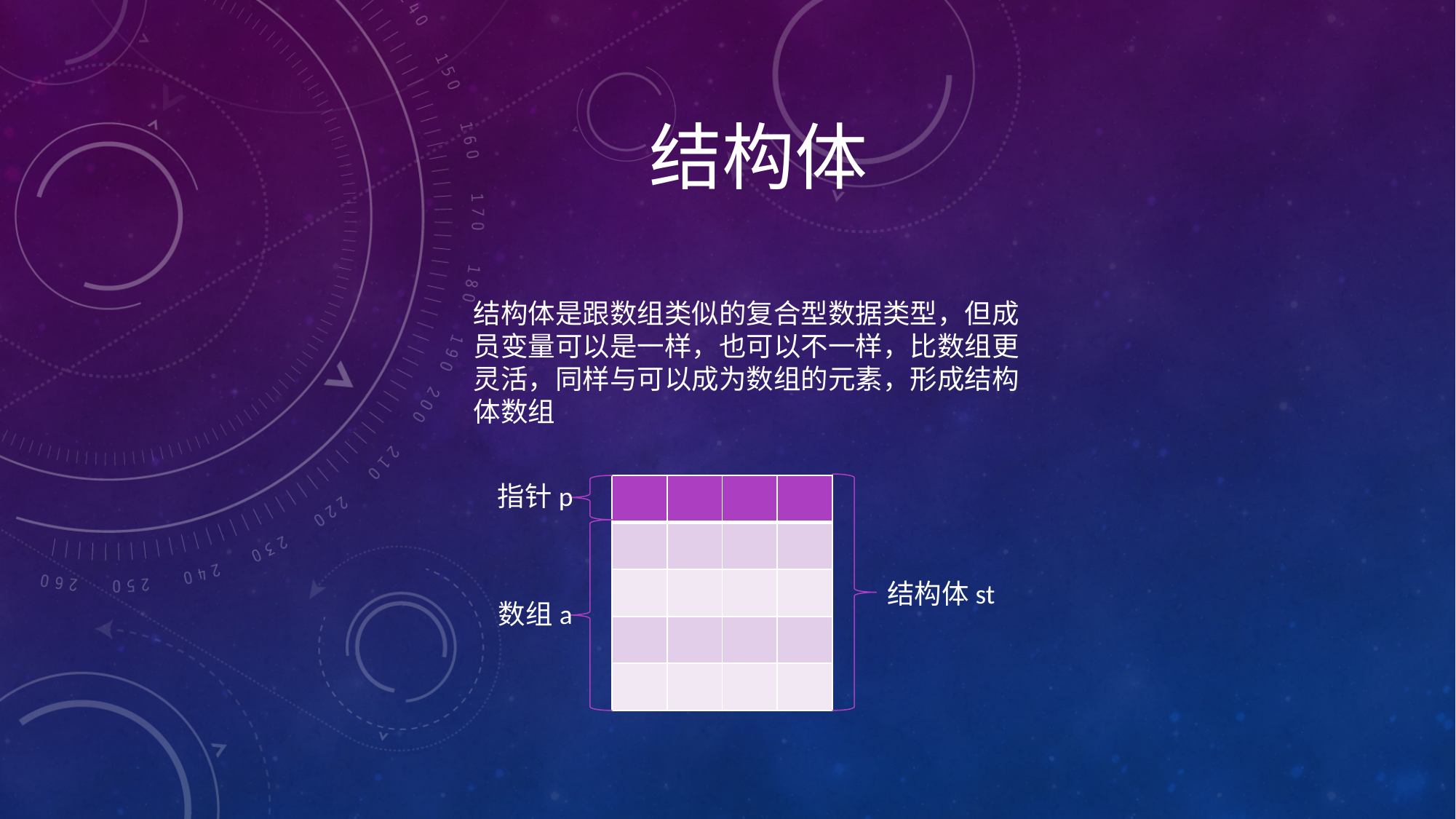

# 结构体
结构体是跟数组类似的复合型数据类型，但成员变量可以是一样，也可以不一样，比数组更灵活，同样与可以成为数组的元素，形成结构体数组
指针p

|  |  |  |  |
| --- | --- | --- | --- |
|  |  |  |  |
|  |  |  |  |
|  |  |  |  |
|  |  |  |  |

结构体st
数组a